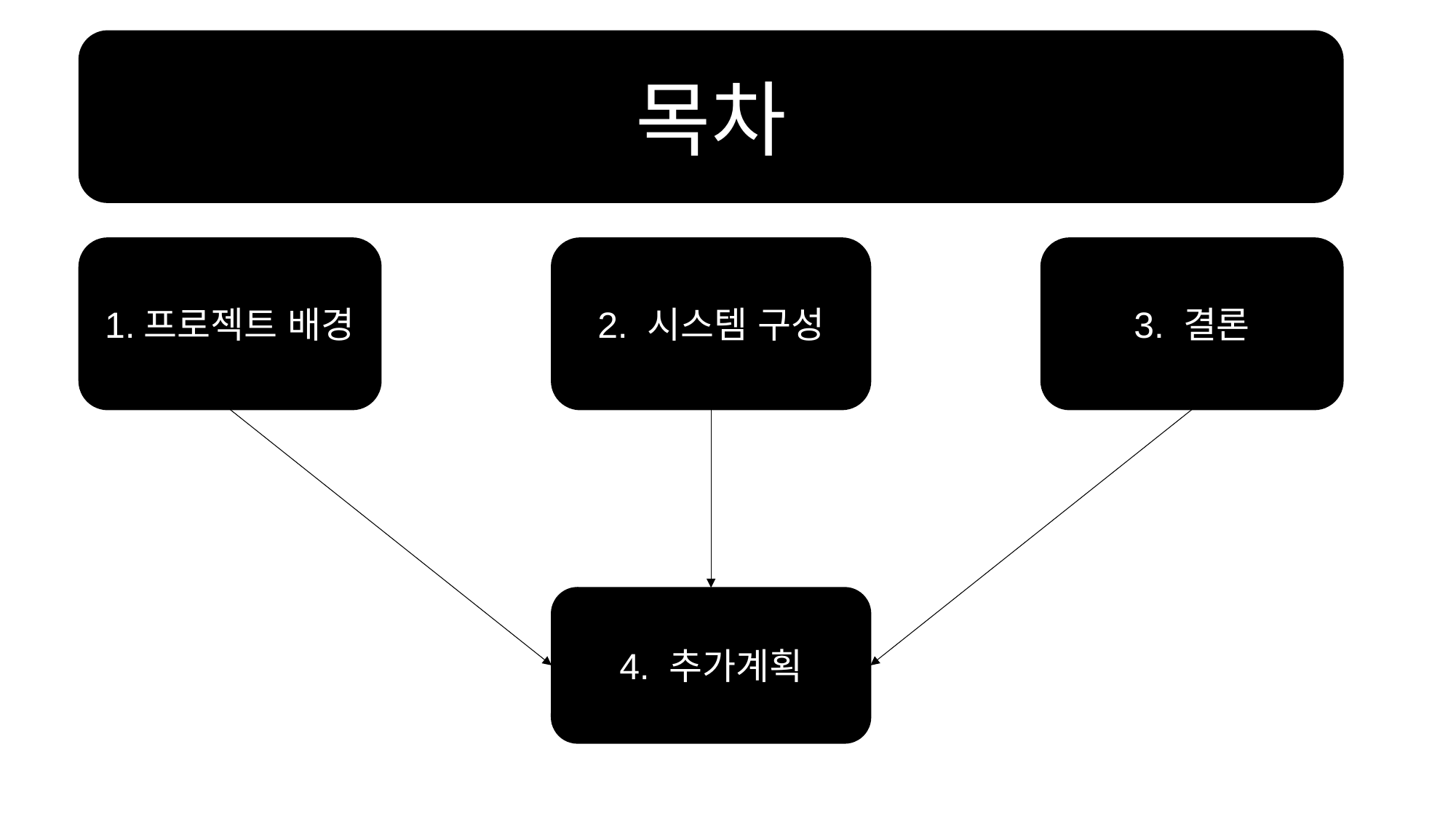

목차
1.프로젝트 배경
2. 시스템 구성
3. 결론
4. 추가계획